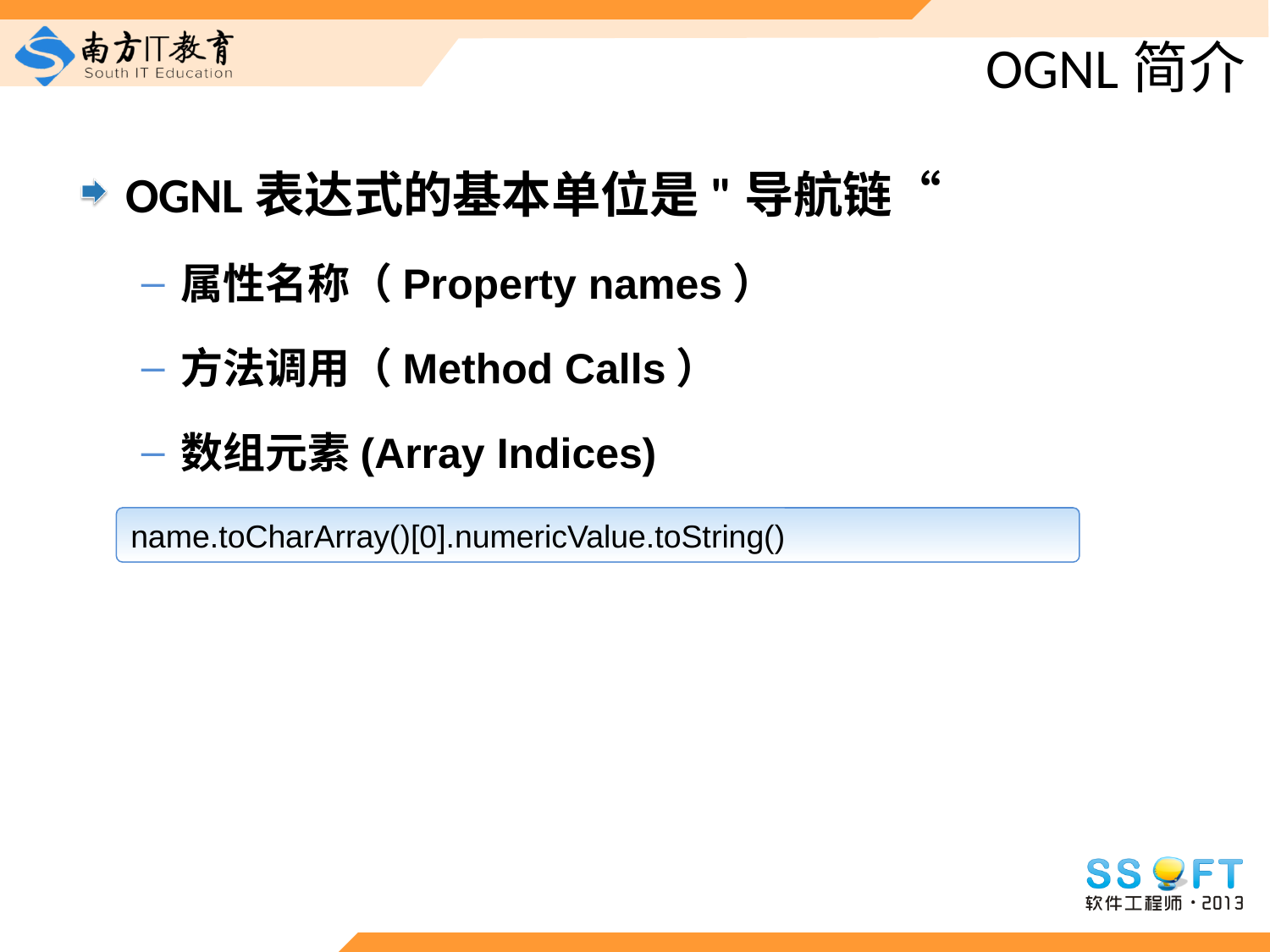

# OGNL简介
OGNL表达式的基本单位是"导航链“
属性名称（Property names）
方法调用（Method Calls）
数组元素(Array Indices)
name.toCharArray()[0].numericValue.toString()